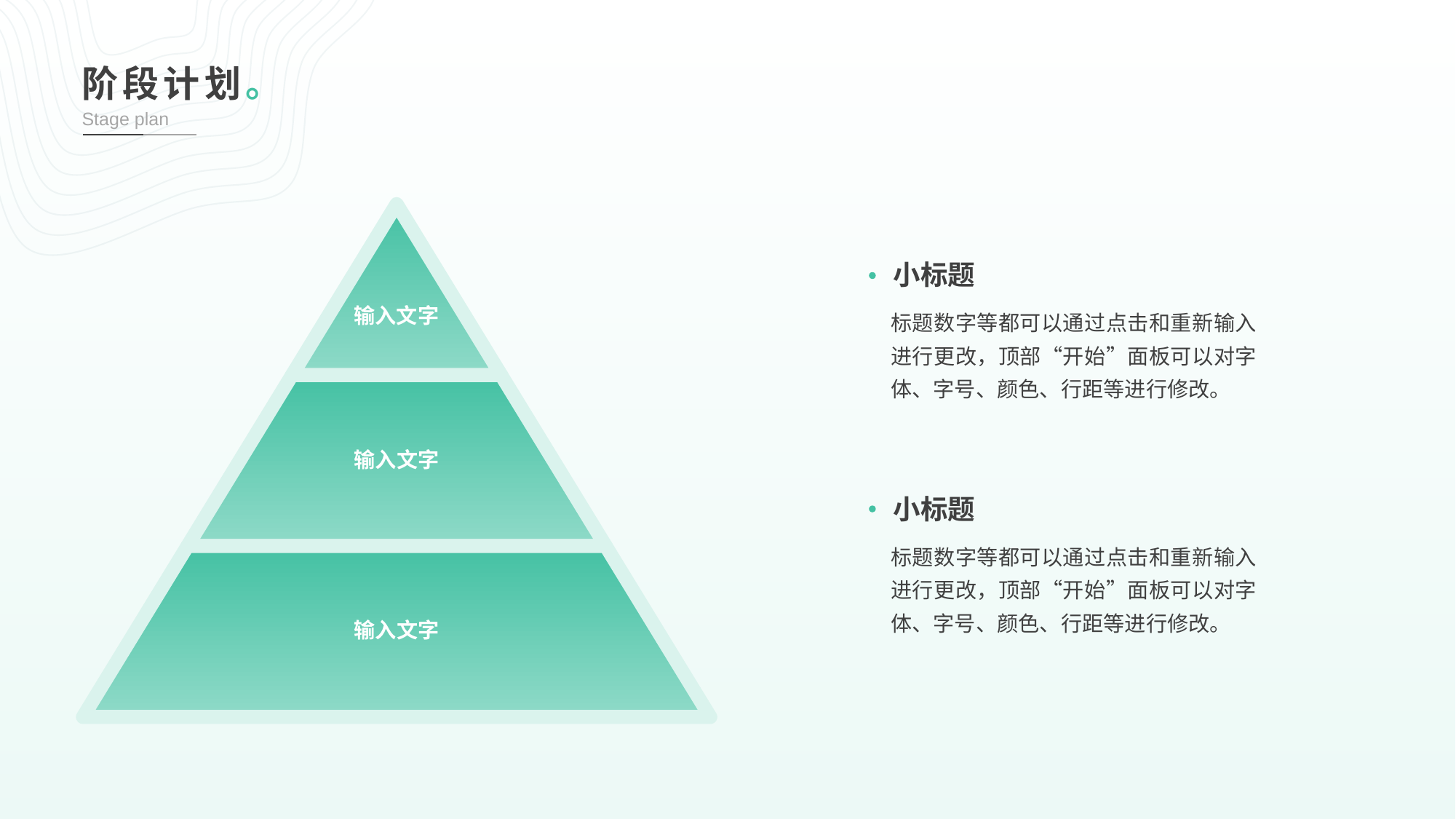

阶段计划。
Stage plan

输入文字
输入文字
小标题

标题数字等都可以通过点击和重新输入进行更改，顶部“开始”面板可以对字体、字号、颜色、行距等进行修改。
输入文字
小标题

标题数字等都可以通过点击和重新输入进行更改，顶部“开始”面板可以对字体、字号、颜色、行距等进行修改。